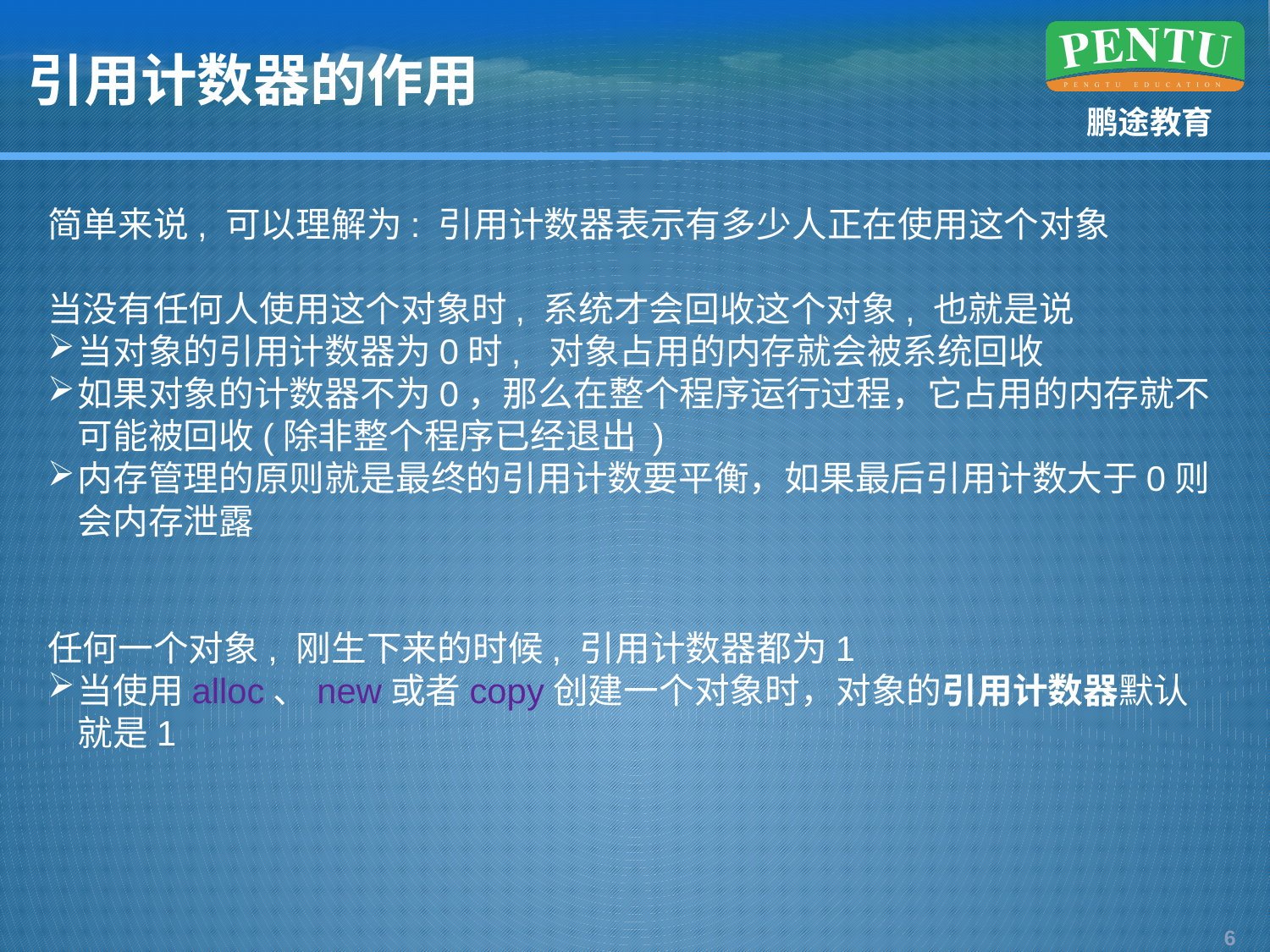

# 引用计数器的作用
简单来说, 可以理解为: 引用计数器表示有多少人正在使用这个对象

当没有任何人使用这个对象时, 系统才会回收这个对象, 也就是说
当对象的引用计数器为0时,  对象占用的内存就会被系统回收
如果对象的计数器不为0，那么在整个程序运行过程，它占用的内存就不可能被回收(除非整个程序已经退出 )
内存管理的原则就是最终的引用计数要平衡，如果最后引用计数大于0则会内存泄露

任何一个对象, 刚生下来的时候, 引用计数器都为1
当使用alloc、new或者copy创建一个对象时，对象的引用计数器默认就是1
6